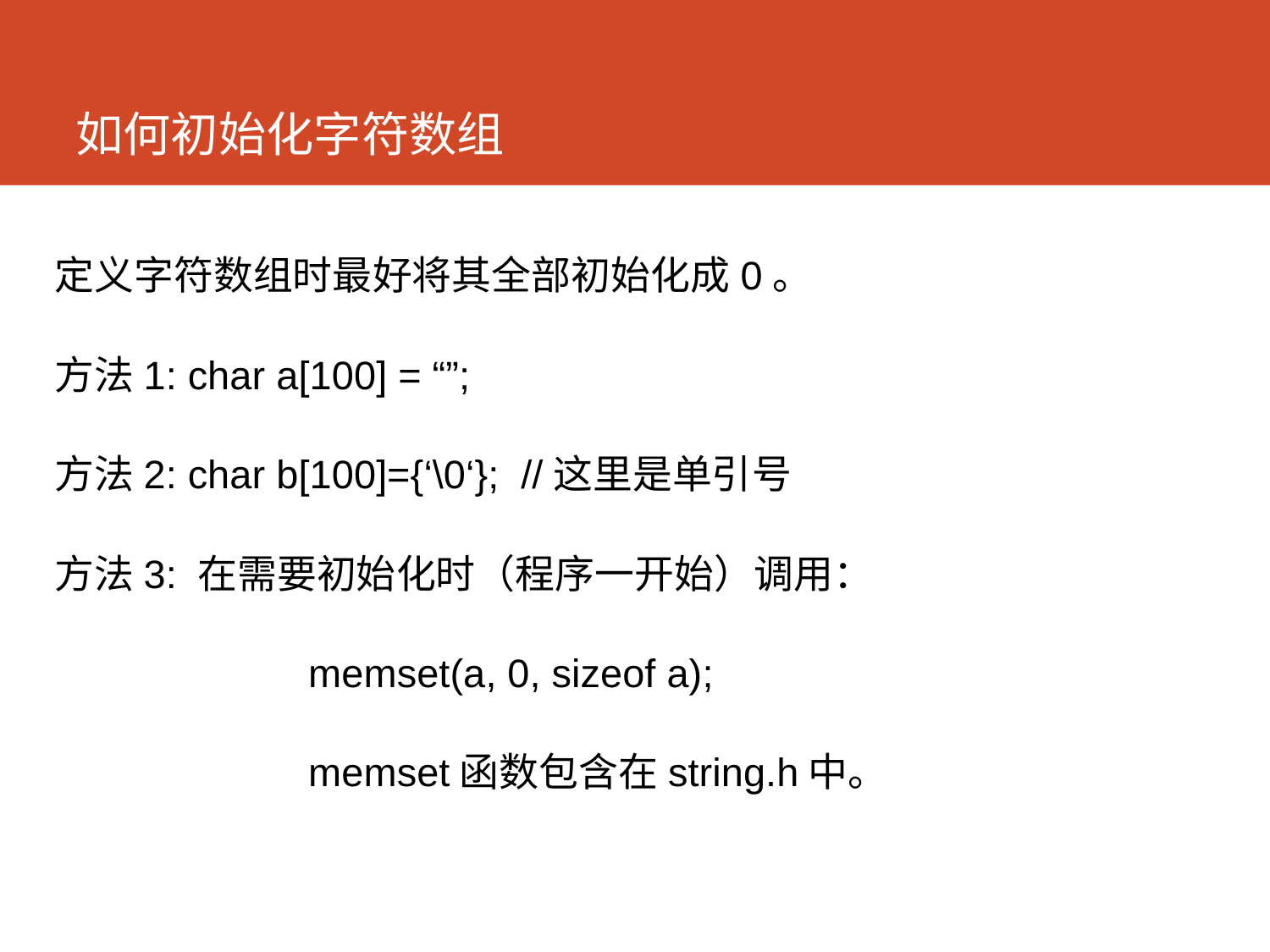

# 如何初始化字符数组
定义字符数组时最好将其全部初始化成0。
方法1: char a[100] = “”;
方法2: char b[100]={‘\0‘};  //这里是单引号
方法3: 在需要初始化时（程序一开始）调用：
		memset(a, 0, sizeof a);
		memset函数包含在string.h中。